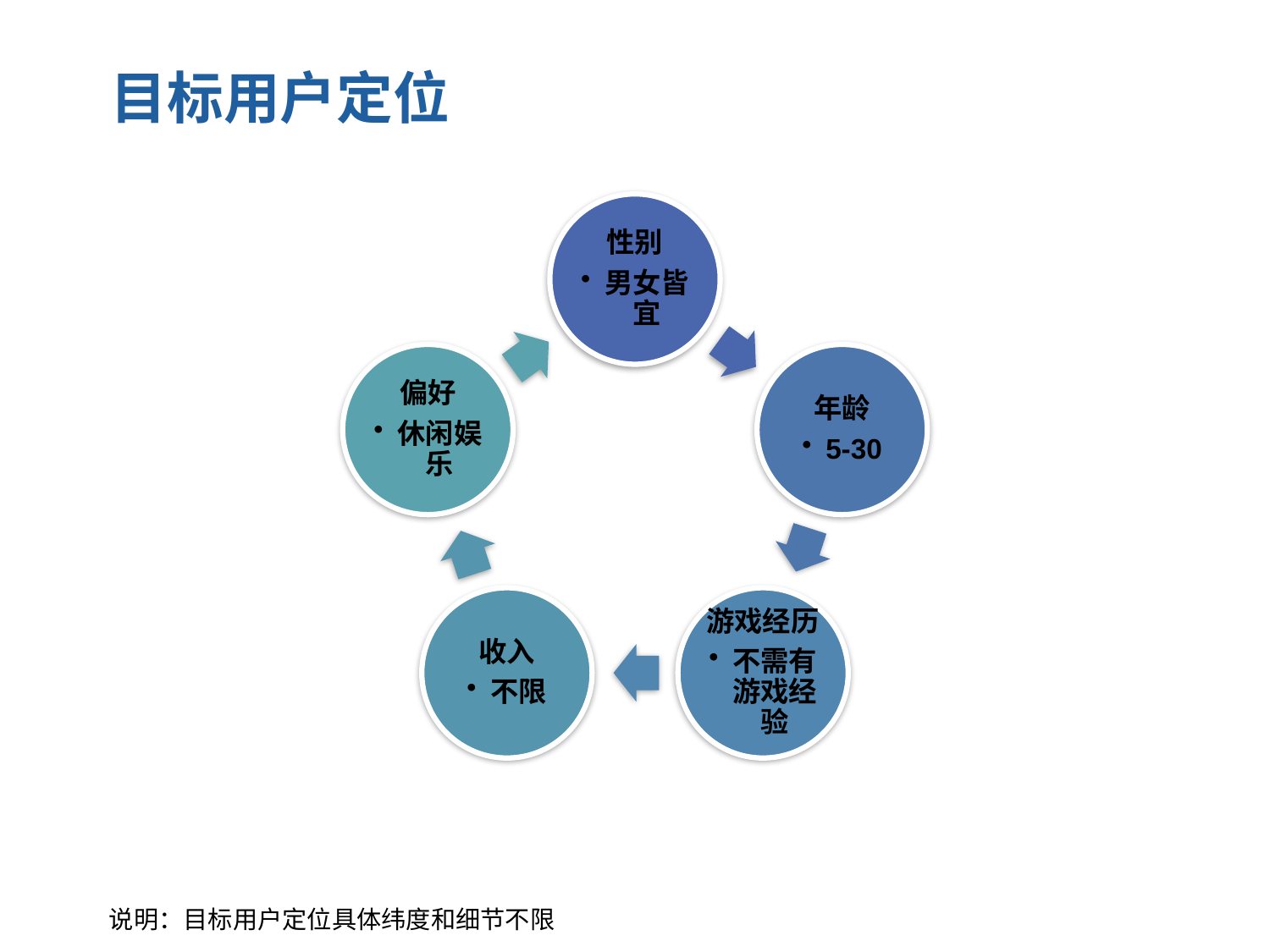

目标用户定位

性别
男女皆宜

年龄
5-30

游戏经历
不需有游戏经验

收入
不限

偏好
休闲娱乐

说明：目标用户定位具体纬度和细节不限